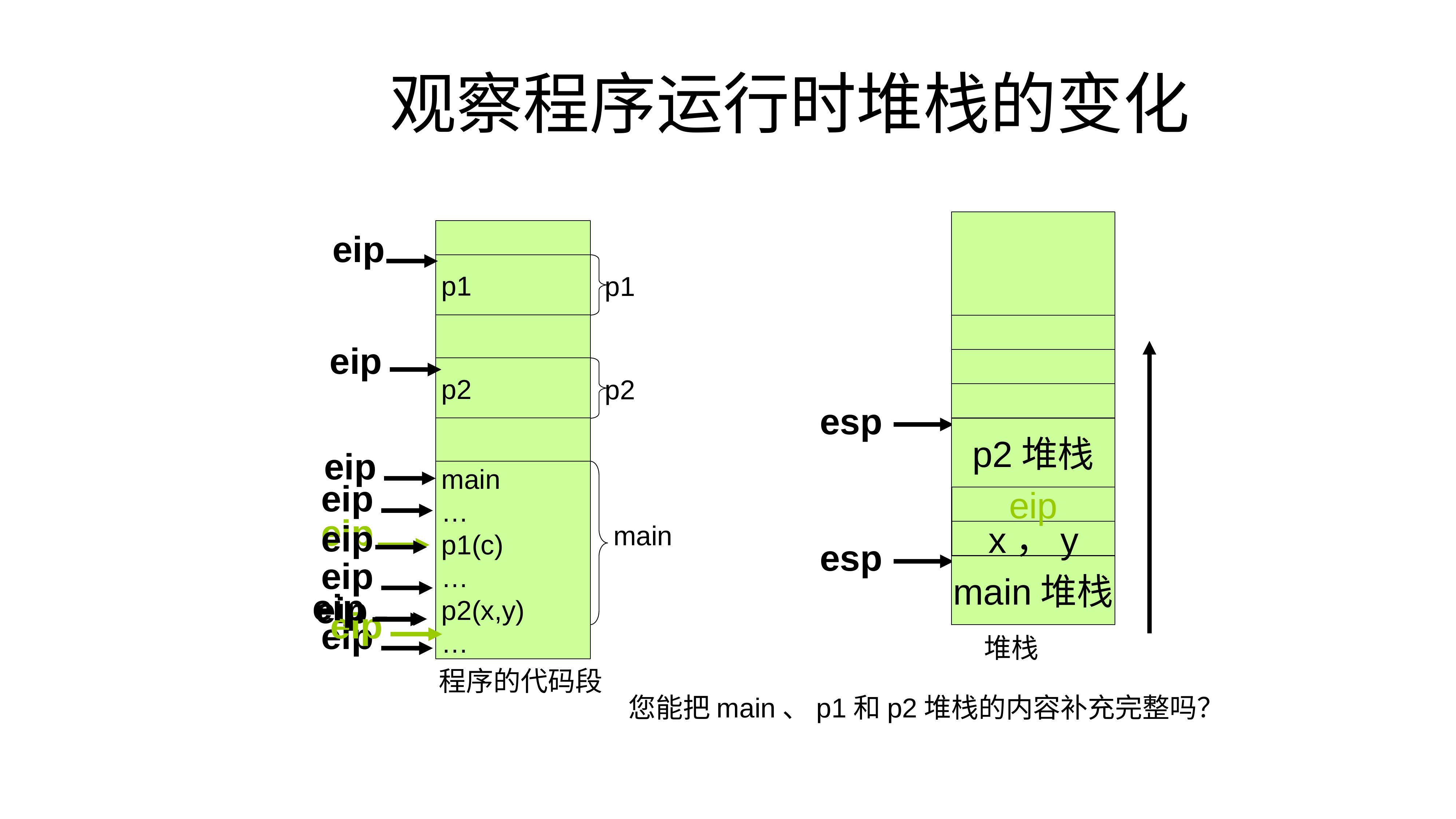

# 观察程序运行时堆栈的变化

eip

p1

p1

eip

p2

p2

esp

p1的堆栈

p2堆栈

eip

main
…
p1(c)
…
p2(x,y)
…

eip
eip

eip

eip
x，y

eip

c

main
esp

eip

main堆栈

eip
eip

eip
eip

堆栈

程序的代码段
您能把main、p1和p2堆栈的内容补充完整吗？